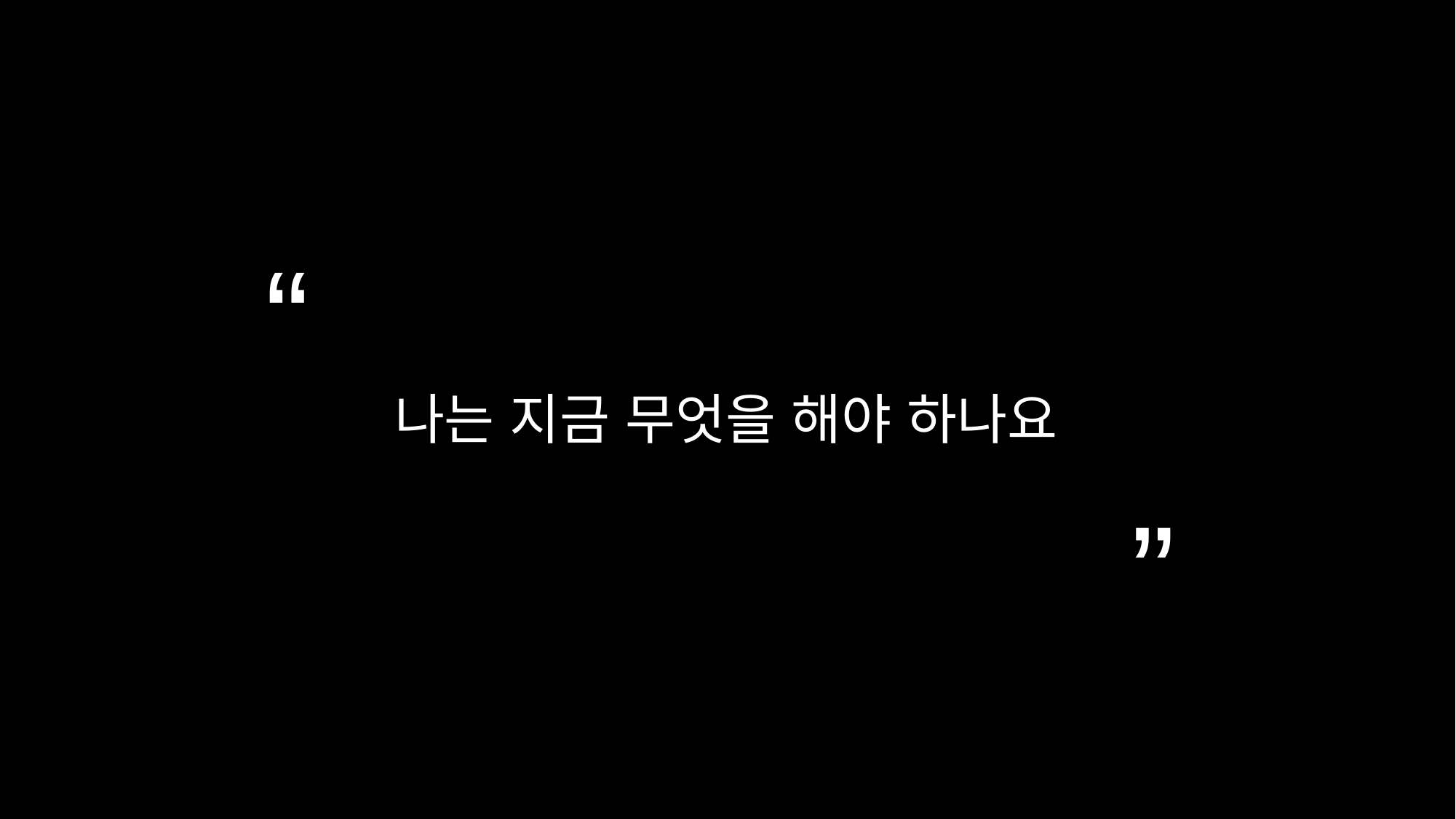

“
나는 지금 무엇을 해야 하나요
”